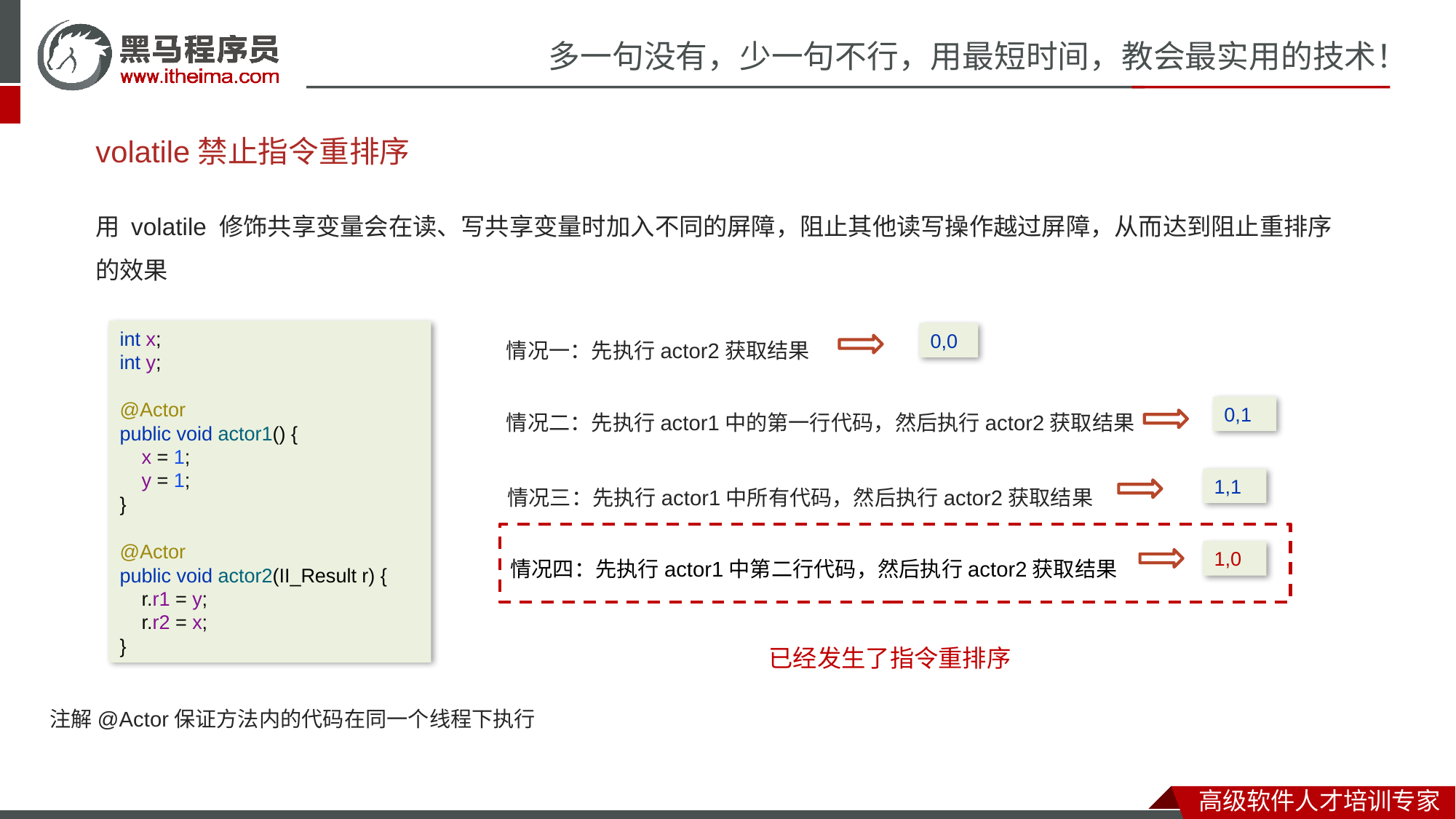

# volatile禁止指令重排序
用 volatile 修饰共享变量会在读、写共享变量时加入不同的屏障，阻止其他读写操作越过屏障，从而达到阻止重排序的效果
int x;
int y;
@Actor
public void actor1() {
    x = 1;
    y = 1;
}
@Actor
public void actor2(II_Result r) {
    r.r1 = y;
    r.r2 = x;
}
情况一：先执行actor2获取结果
0,0

情况二：先执行actor1中的第一行代码，然后执行actor2获取结果
0,1

情况三：先执行actor1中所有代码，然后执行actor2获取结果
1,1

已经发生了指令重排序
情况四：先执行actor1中第二行代码，然后执行actor2获取结果
1,0

注解@Actor保证方法内的代码在同一个线程下执行